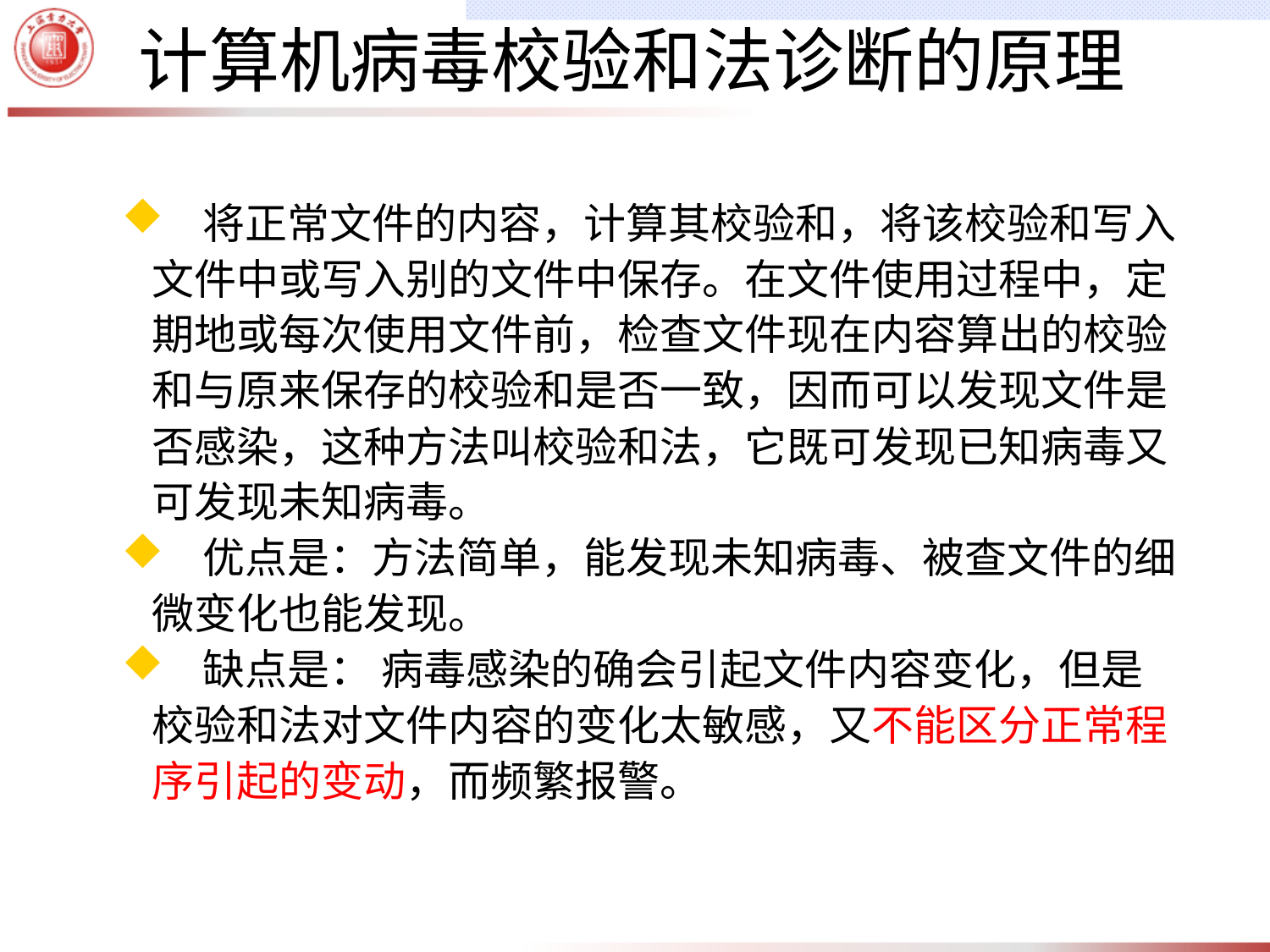

计算机病毒校验和法诊断的原理
   将正常文件的内容，计算其校验和，将该校验和写入文件中或写入别的文件中保存。在文件使用过程中，定期地或每次使用文件前，检查文件现在内容算出的校验和与原来保存的校验和是否一致，因而可以发现文件是否感染，这种方法叫校验和法，它既可发现已知病毒又可发现未知病毒。
   优点是：方法简单，能发现未知病毒、被查文件的细微变化也能发现。
   缺点是： 病毒感染的确会引起文件内容变化，但是校验和法对文件内容的变化太敏感，又不能区分正常程序引起的变动，而频繁报警。